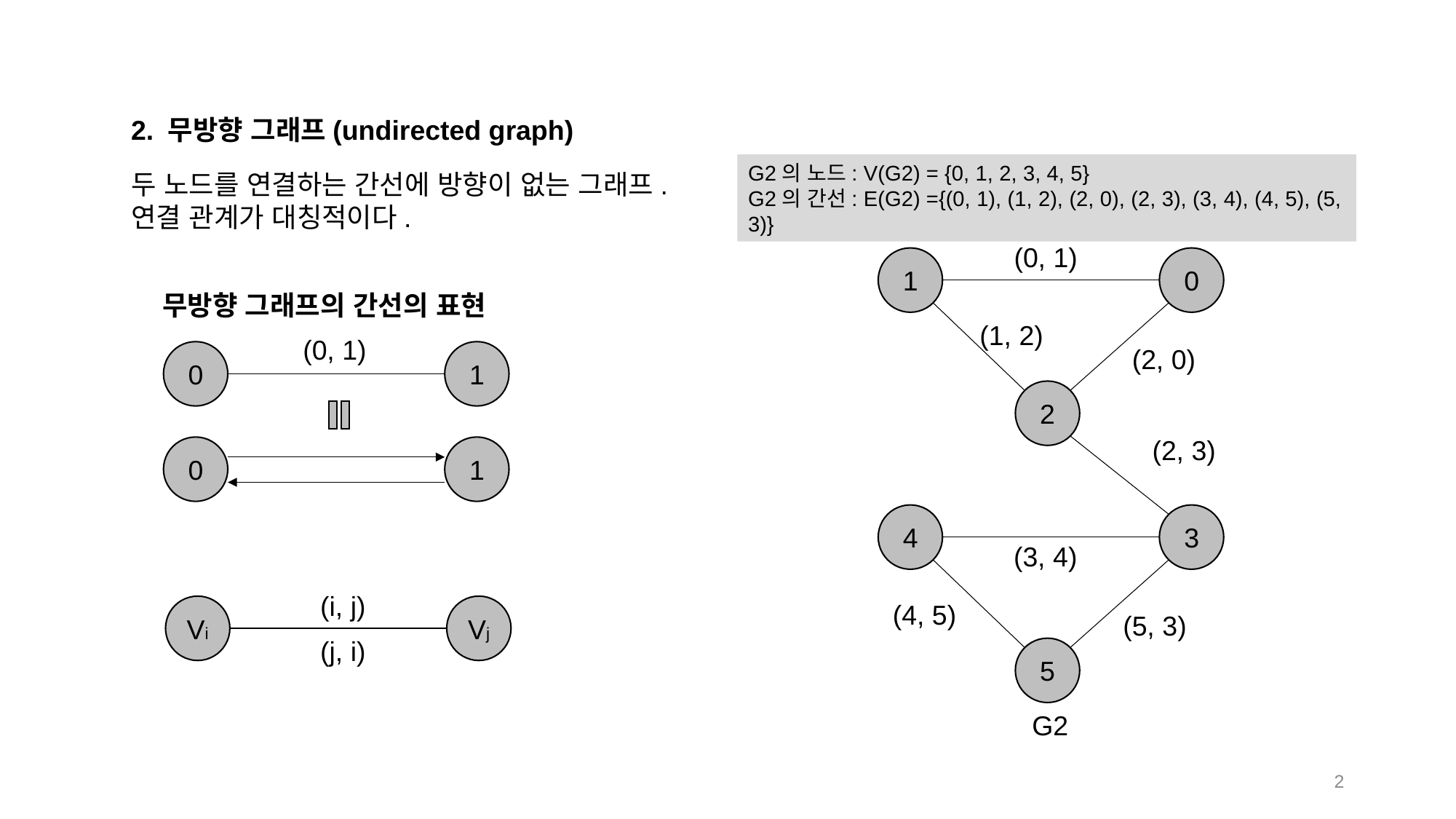

2. 무방향 그래프(undirected graph)
G2의 노드: V(G2) = {0, 1, 2, 3, 4, 5}
G2의 간선: E(G2) ={(0, 1), (1, 2), (2, 0), (2, 3), (3, 4), (4, 5), (5, 3)}
두 노드를 연결하는 간선에 방향이 없는 그래프.
연결 관계가 대칭적이다.

 (0, 1)
1
0
    무방향 그래프의 간선의 표현
 (1, 2)
(0, 1)
(2, 0)
1
0
2

(2, 3)
0
1
4
3
(3, 4)
(i, j)
(4, 5)
Vj
Vi
(5, 3)
(j, i)
5
G2
2